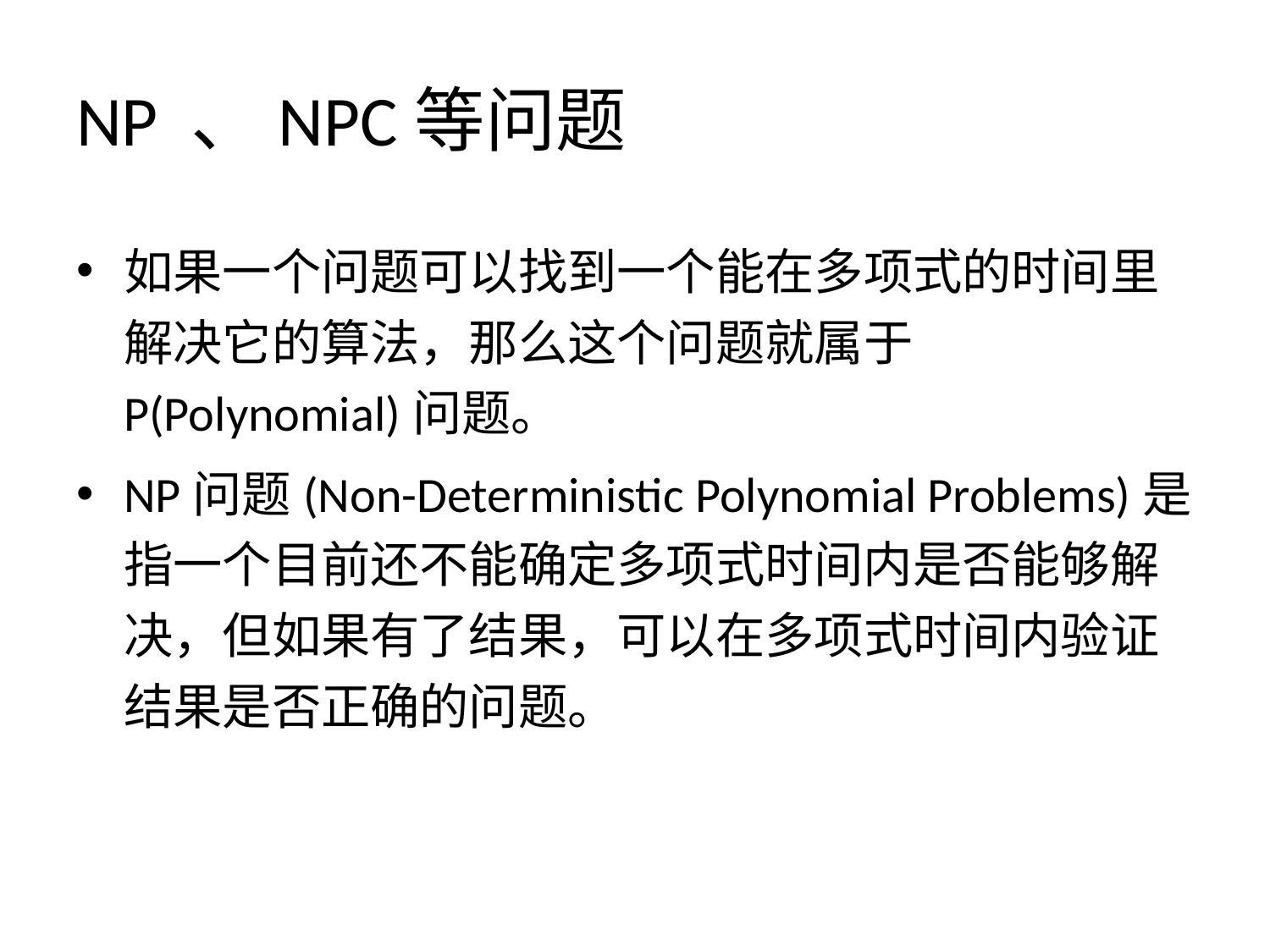

# NP 、NPC等问题
如果一个问题可以找到一个能在多项式的时间里解决它的算法，那么这个问题就属于P(Polynomial)问题。
NP问题(Non-Deterministic Polynomial Problems)是指一个目前还不能确定多项式时间内是否能够解决，但如果有了结果，可以在多项式时间内验证结果是否正确的问题。